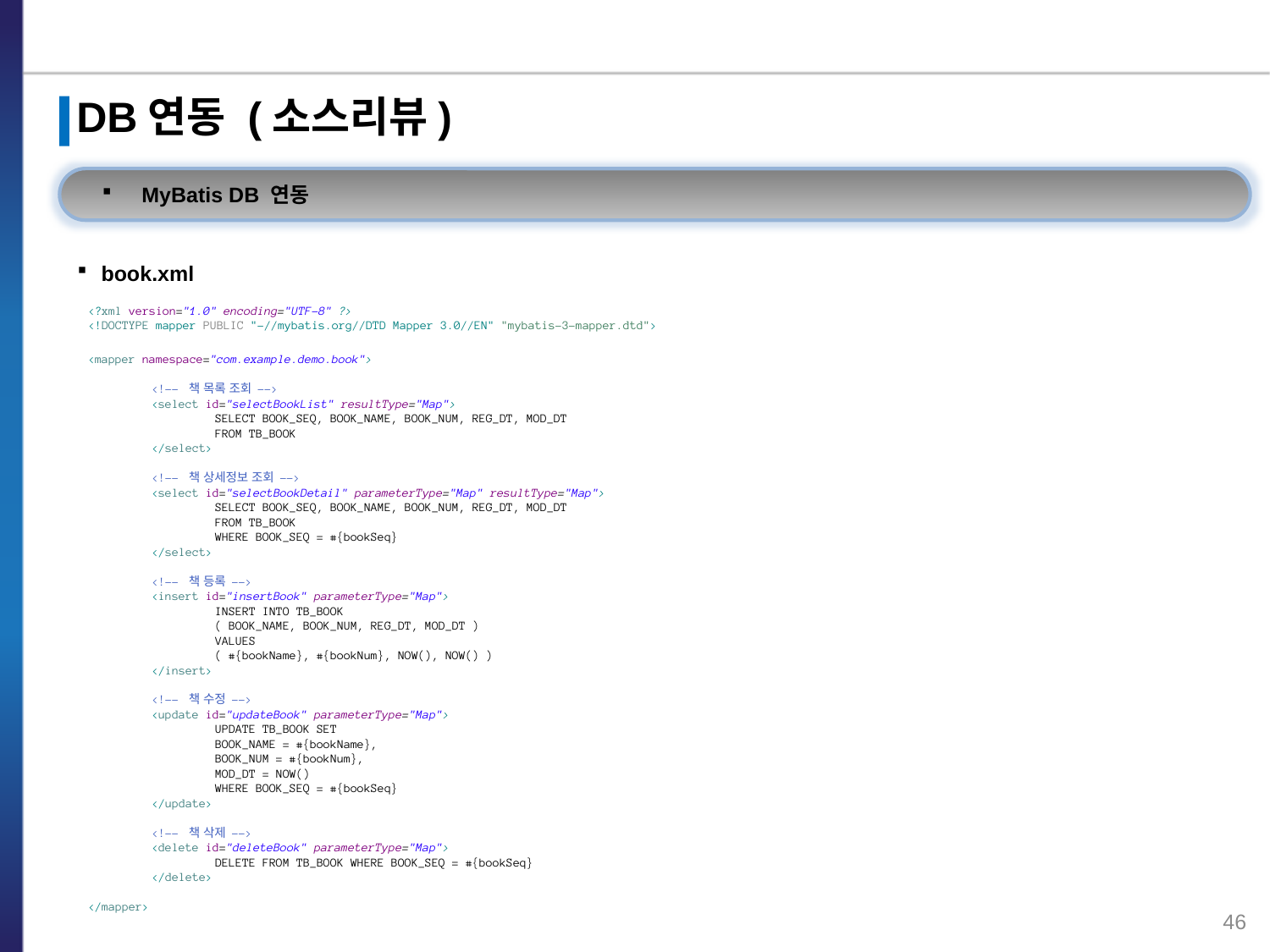

DB연동 (소스리뷰)

MyBatis DB 연동
book.xml
<?xml version="1.0" encoding="UTF-8" ?>
<!DOCTYPE mapper PUBLIC "-//mybatis.org//DTD Mapper 3.0//EN" "mybatis-3-mapper.dtd">

<mapper namespace="com.example.demo.book">

<!-- 책 목록 조회 -->
<select id="selectBookList" resultType="Map">
SELECT BOOK_SEQ, BOOK_NAME, BOOK_NUM, REG_DT, MOD_DT
FROM TB_BOOK
</select>

<!-- 책 상세정보 조회 -->
<select id="selectBookDetail" parameterType="Map" resultType="Map">
SELECT BOOK_SEQ, BOOK_NAME, BOOK_NUM, REG_DT, MOD_DT
FROM TB_BOOK
WHERE BOOK_SEQ = #{bookSeq}
</select>

<!-- 책 등록 -->
<insert id="insertBook" parameterType="Map">
INSERT INTO TB_BOOK
( BOOK_NAME, BOOK_NUM, REG_DT, MOD_DT )
VALUES
( #{bookName}, #{bookNum}, NOW(), NOW() )
</insert>

<!-- 책 수정 -->
<update id="updateBook" parameterType="Map">
UPDATE TB_BOOK SET
BOOK_NAME = #{bookName},
BOOK_NUM = #{bookNum},
MOD_DT = NOW()
WHERE BOOK_SEQ = #{bookSeq}
</update>

<!-- 책 삭제 -->
<delete id="deleteBook" parameterType="Map">
DELETE FROM TB_BOOK WHERE BOOK_SEQ = #{bookSeq}
</delete>

</mapper>
46